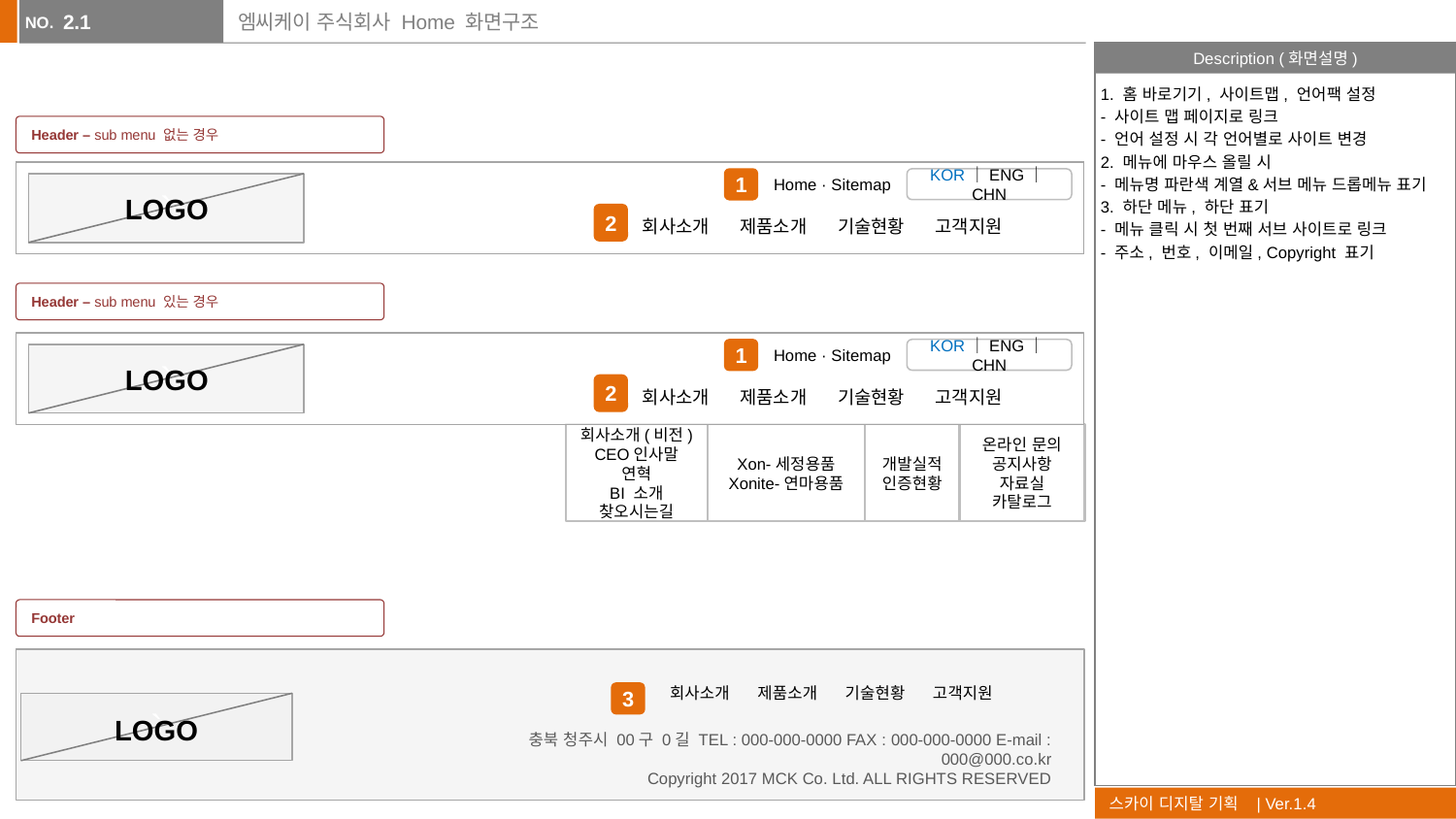

2.1
# 엠씨케이 주식회사 Home 화면구조
1. 홈 바로기기, 사이트맵, 언어팩 설정
- 사이트 맵 페이지로 링크
- 언어 설정 시 각 언어별로 사이트 변경
2. 메뉴에 마우스 올릴 시
- 메뉴명 파란색 계열&서브 메뉴 드롭메뉴 표기
3. 하단 메뉴, 하단 표기
- 메뉴 클릭 시 첫 번째 서브 사이트로 링크
- 주소, 번호, 이메일, Copyright 표기
Header – sub menu 없는 경우

Home · Sitemap
1
KOR｜ENG｜CHN
`
LOGO
2
회사소개      제품소개      기술현황      고객지원
Header – sub menu 있는 경우

Home · Sitemap
1
KOR｜ENG｜CHN
`
LOGO
2
회사소개      제품소개      기술현황      고객지원
회사소개(비전)
CEO인사말
연혁
BI 소개
찾오시는길
Xon-세정용품
Xonite-연마용품
개발실적
인증현황
온라인 문의
공지사항
자료실
카탈로그
Footer

회사소개      제품소개      기술현황      고객지원
3
`
LOGO
충북 청주시 00구 0길 TEL : 000-000-0000 FAX : 000-000-0000 E-mail : 000@000.co.kr
Copyright 2017 MCK Co. Ltd. ALL RIGHTS RESERVED